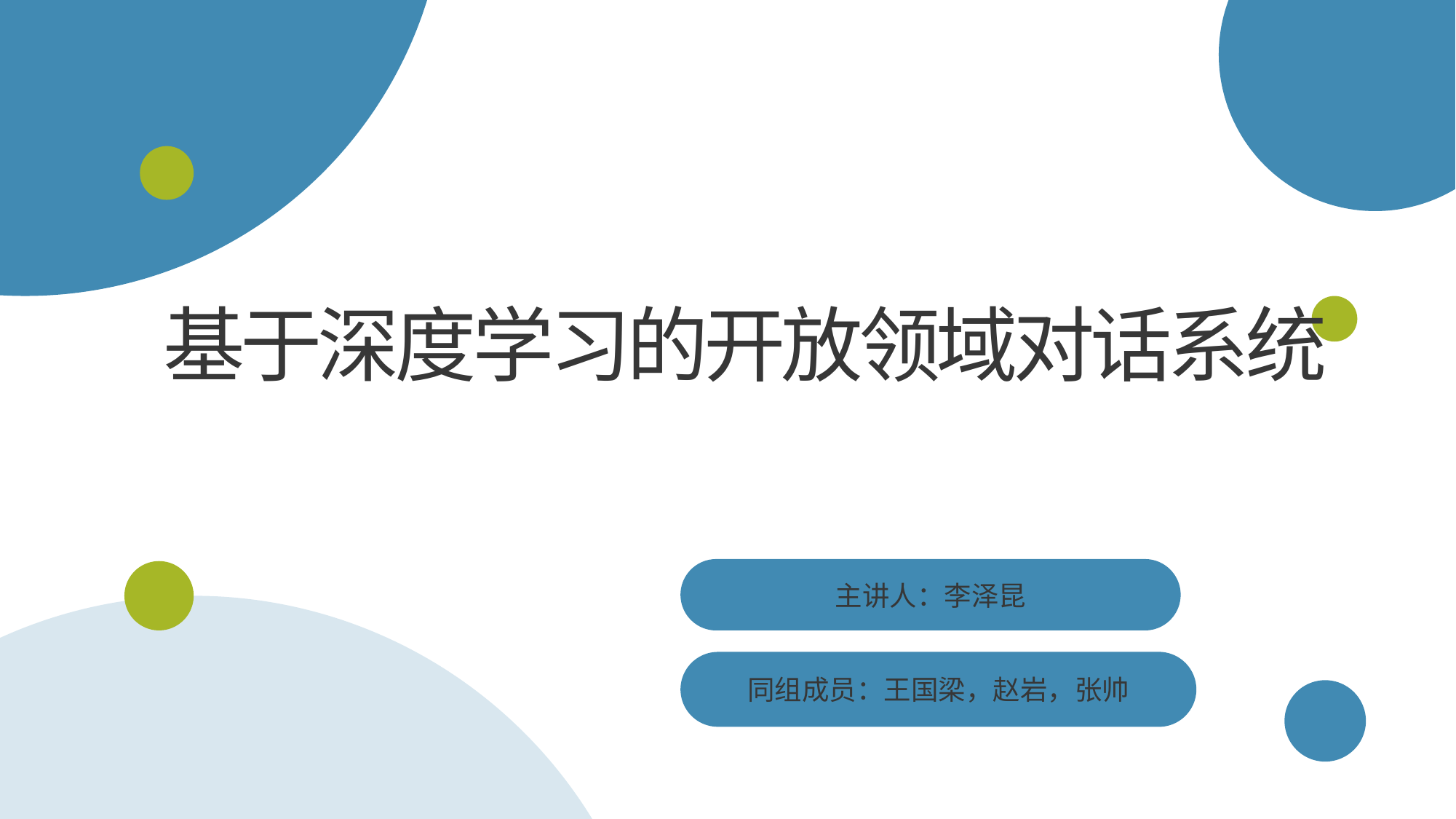

基于深度学习的开放领域对话系统

主讲人：李泽昆

同组成员：王国梁，赵岩，张帅